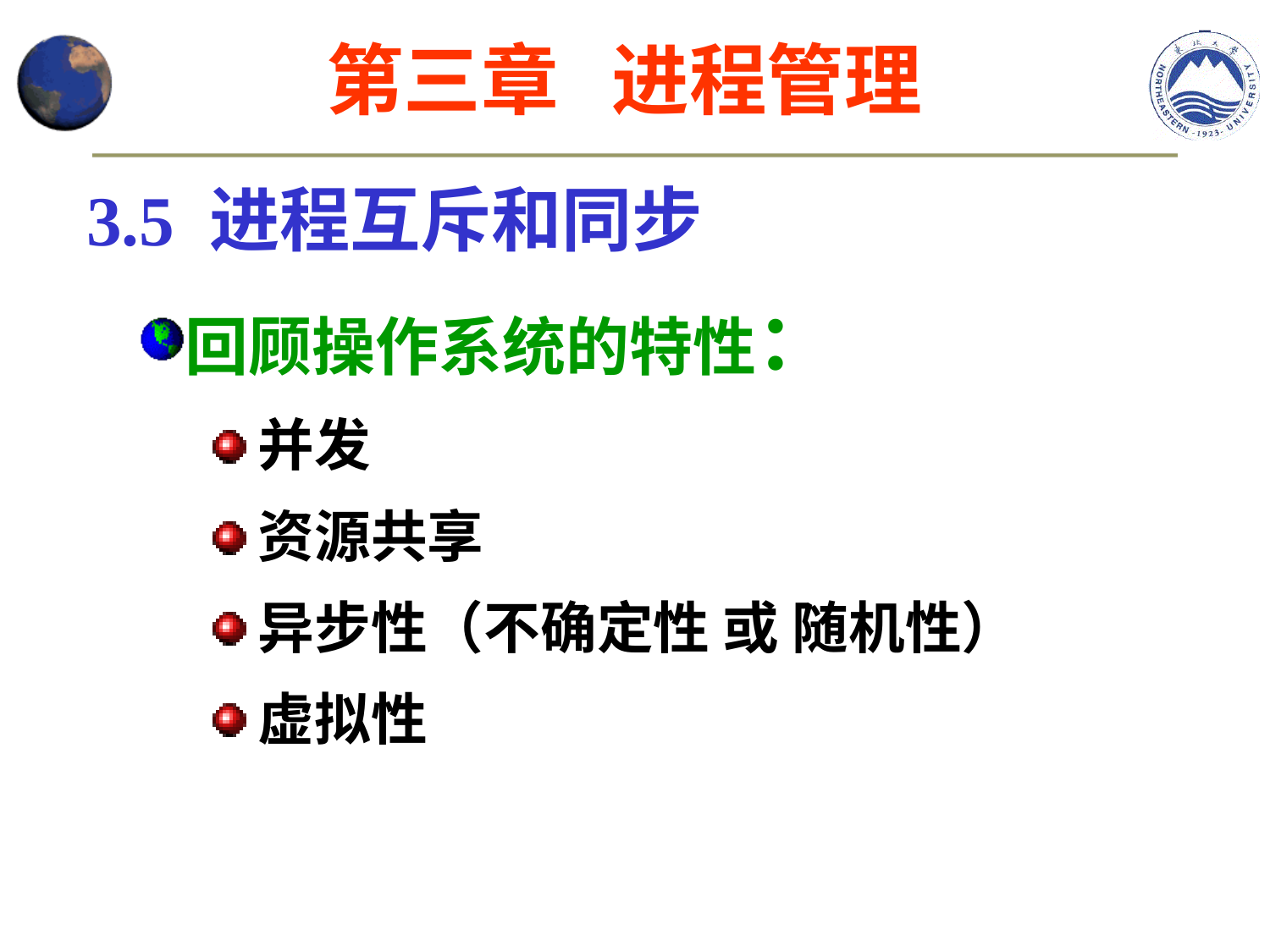

第三章   进程管理
3.5 进程互斥和同步
回顾操作系统的特性：
并发
资源共享
异步性（不确定性 或 随机性）
虚拟性